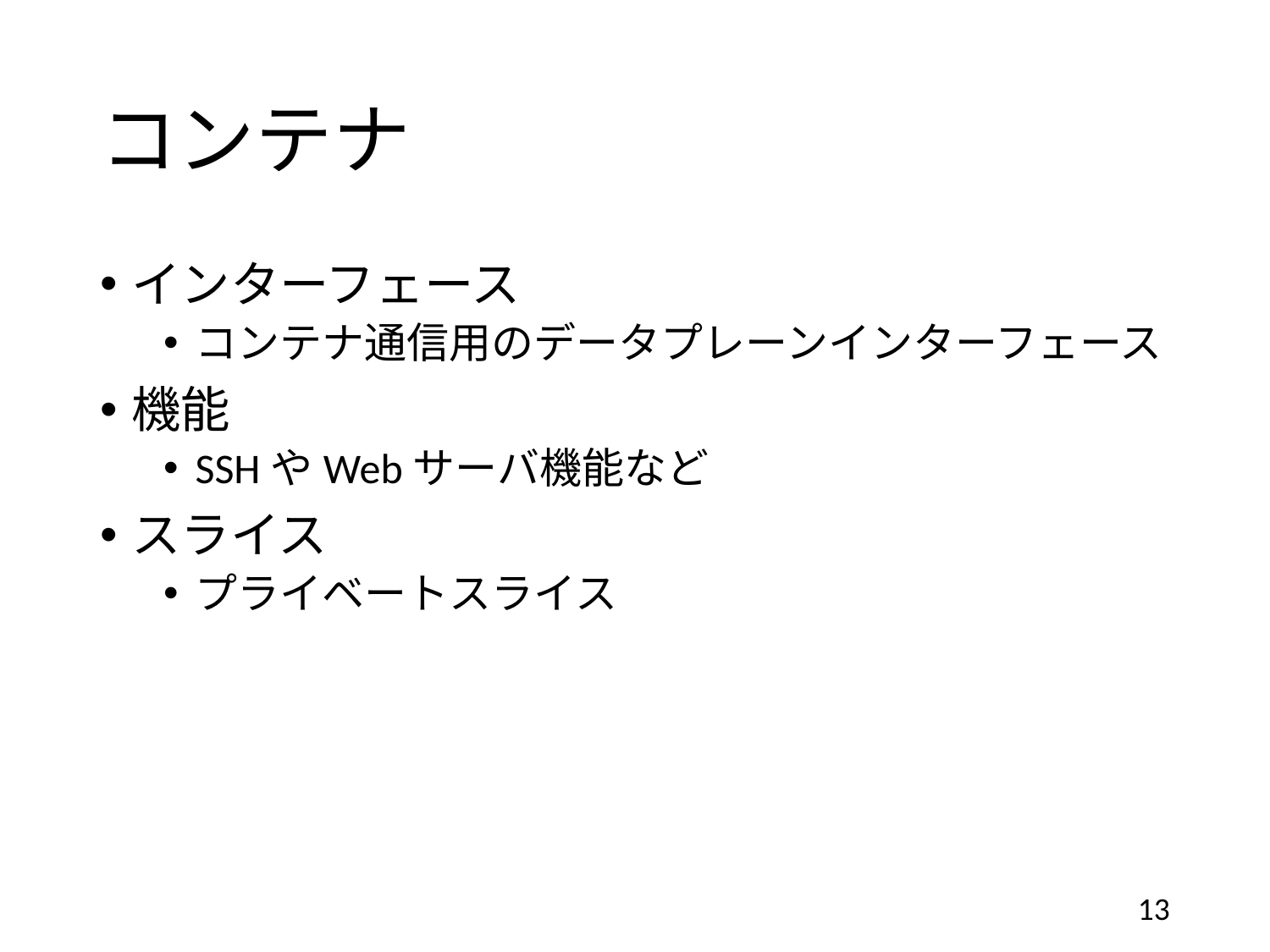

# コンテナ
インターフェース
コンテナ通信用のデータプレーンインターフェース
機能
SSHやWebサーバ機能など
スライス
プライベートスライス

13